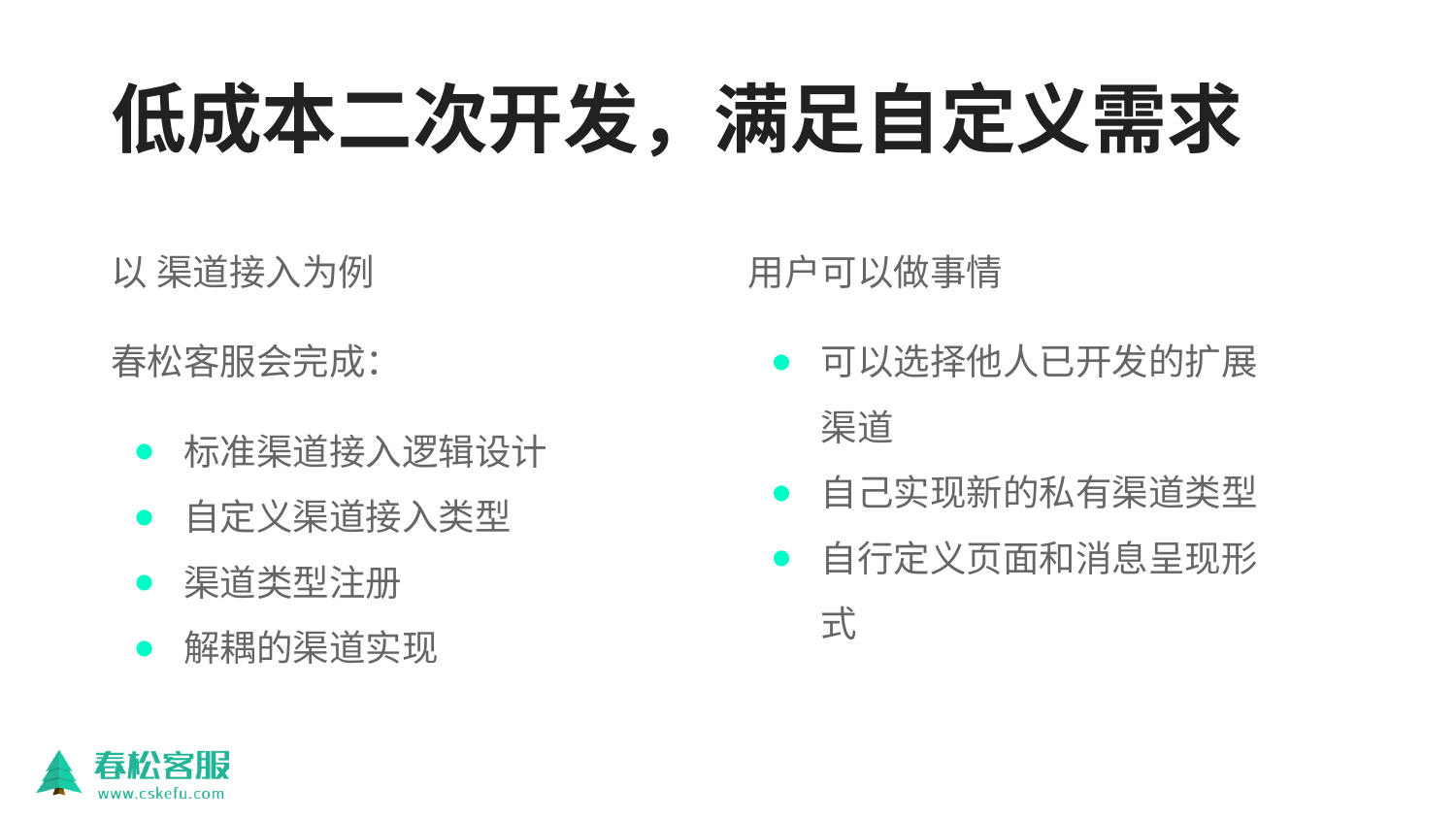

# 低成本二次开发，满足自定义需求
以 渠道接入为例
春松客服会完成：
标准渠道接入逻辑设计
自定义渠道接入类型
渠道类型注册
解耦的渠道实现
用户可以做事情
可以选择他人已开发的扩展渠道
自己实现新的私有渠道类型
自行定义页面和消息呈现形式